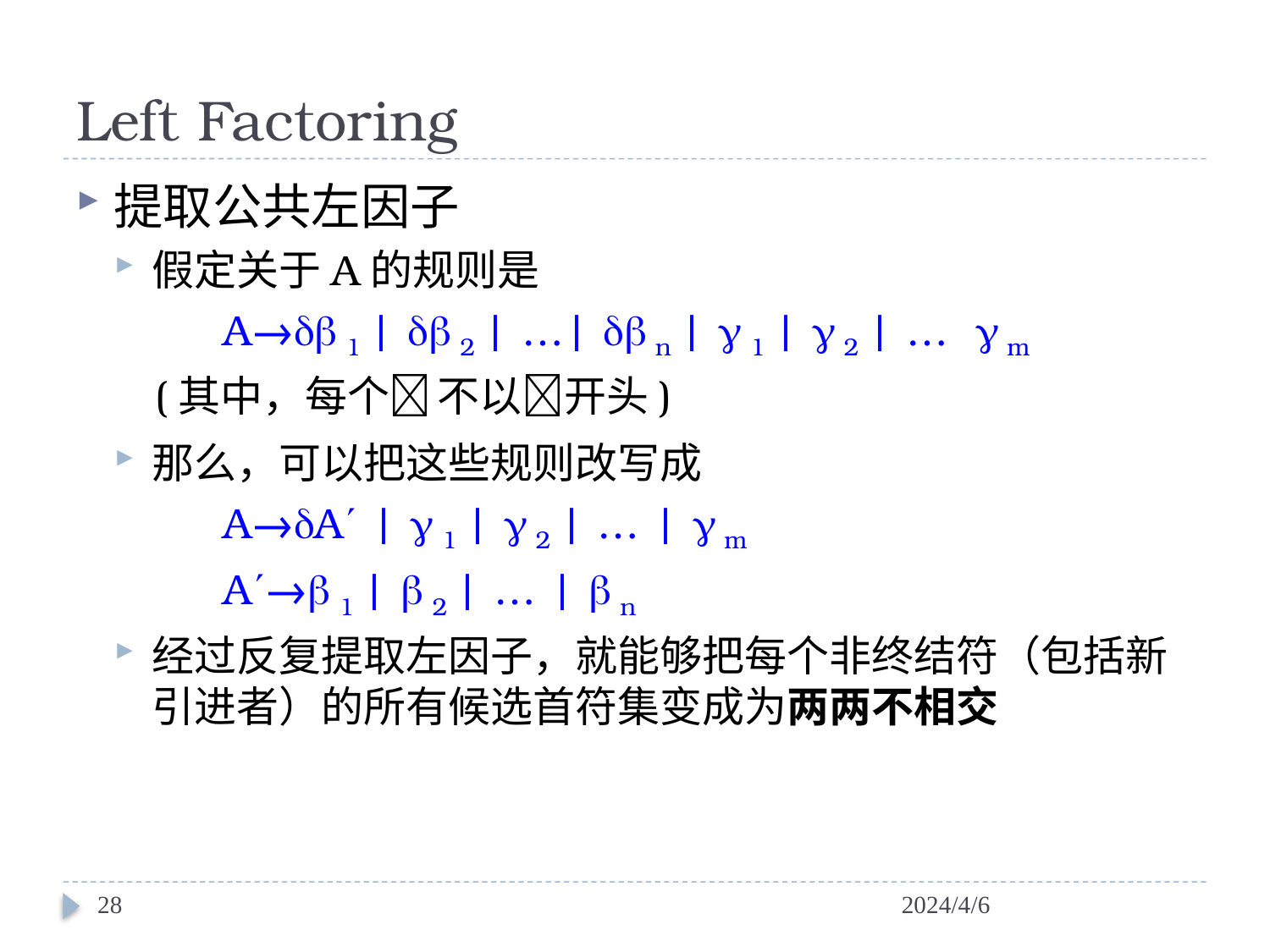

# Left Factoring
提取公共左因子
假定关于A的规则是
        A→δβ 1 | δβ 2 | …| δβ n | γ 1 | γ 2 | …  γ m
   (其中，每个γ 不以δ开头)
那么，可以把这些规则改写成
        A→δA′ | γ 1 | γ 2 | … | γ m
        A′→β 1 | β 2 | … | β n
经过反复提取左因子，就能够把每个非终结符（包括新引进者）的所有候选首符集变成为两两不相交

28
2024/4/6